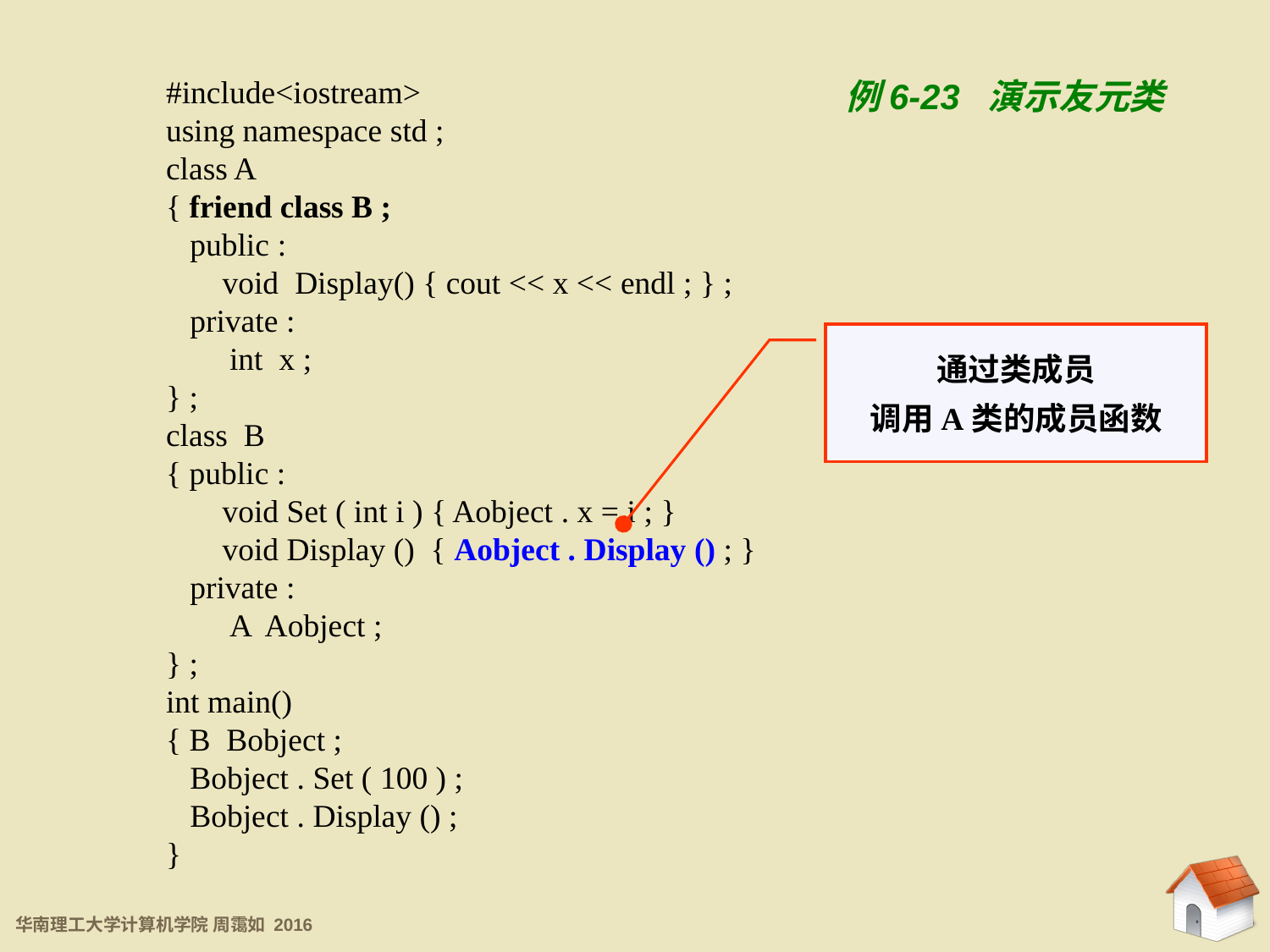

6.3.3  友元
#include<iostream>
using namespace std ;
class A
{ friend class B ;
   public :
       void  Display() { cout << x << endl ; } ;
   private :
	int  x ;
} ;
class  B
{ public :
       void Set ( int i ) { Aobject . x = i ; }
       void Display ()  { Aobject . Display () ; }
   private :
	A  Aobject ;
} ;
int main()
{ B  Bobject ;
   Bobject . Set ( 100 ) ;
   Bobject . Display () ;
}
例6-23  演示友元类
通过类成员
调用A类的成员函数